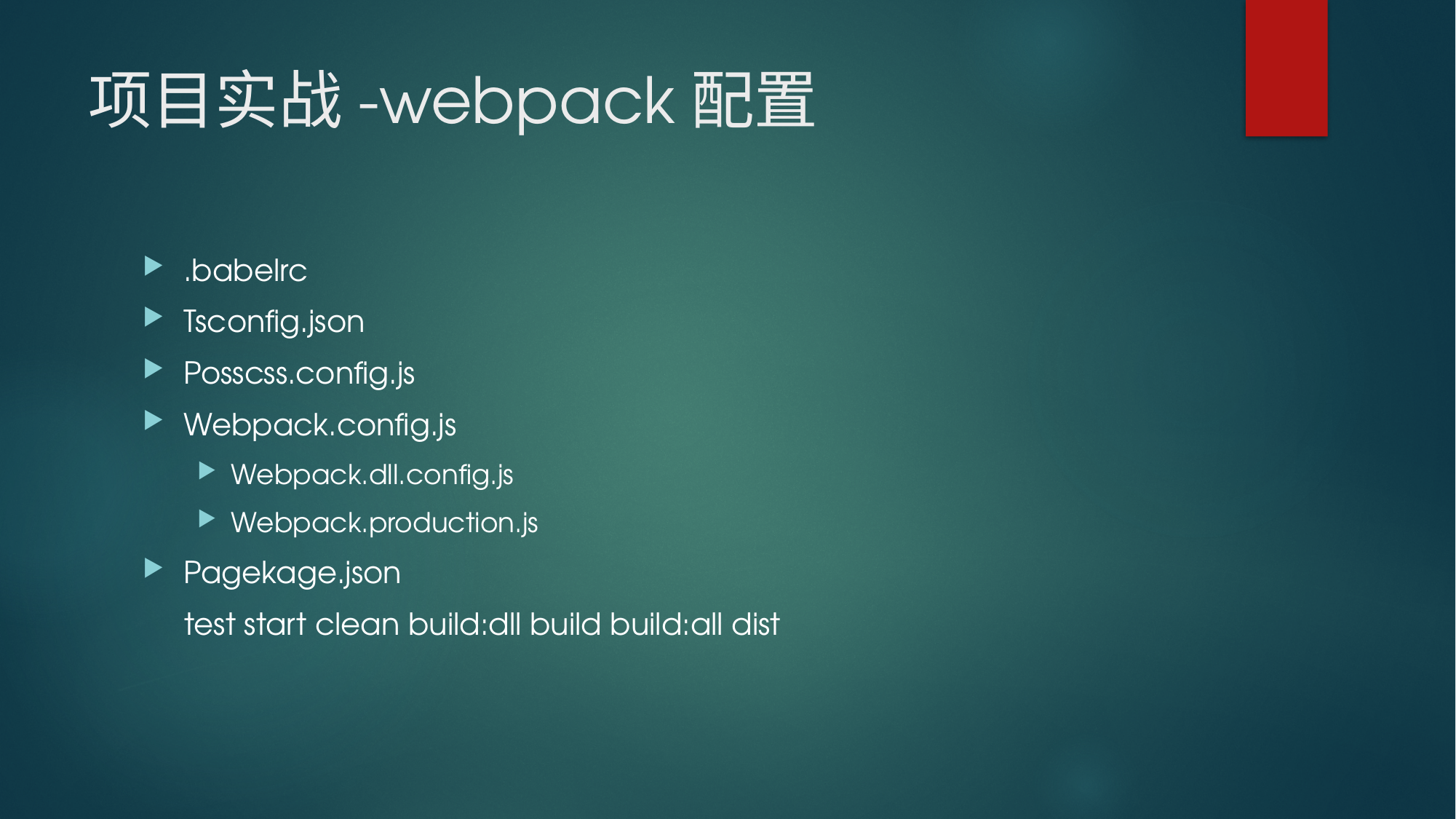

# 项目实战-webpack配置
.babelrc
Tsconfig.json
Posscss.config.js
Webpack.config.js
Webpack.dll.config.js
Webpack.production.js
Pagekage.json
     test start clean build:dll build build:all dist